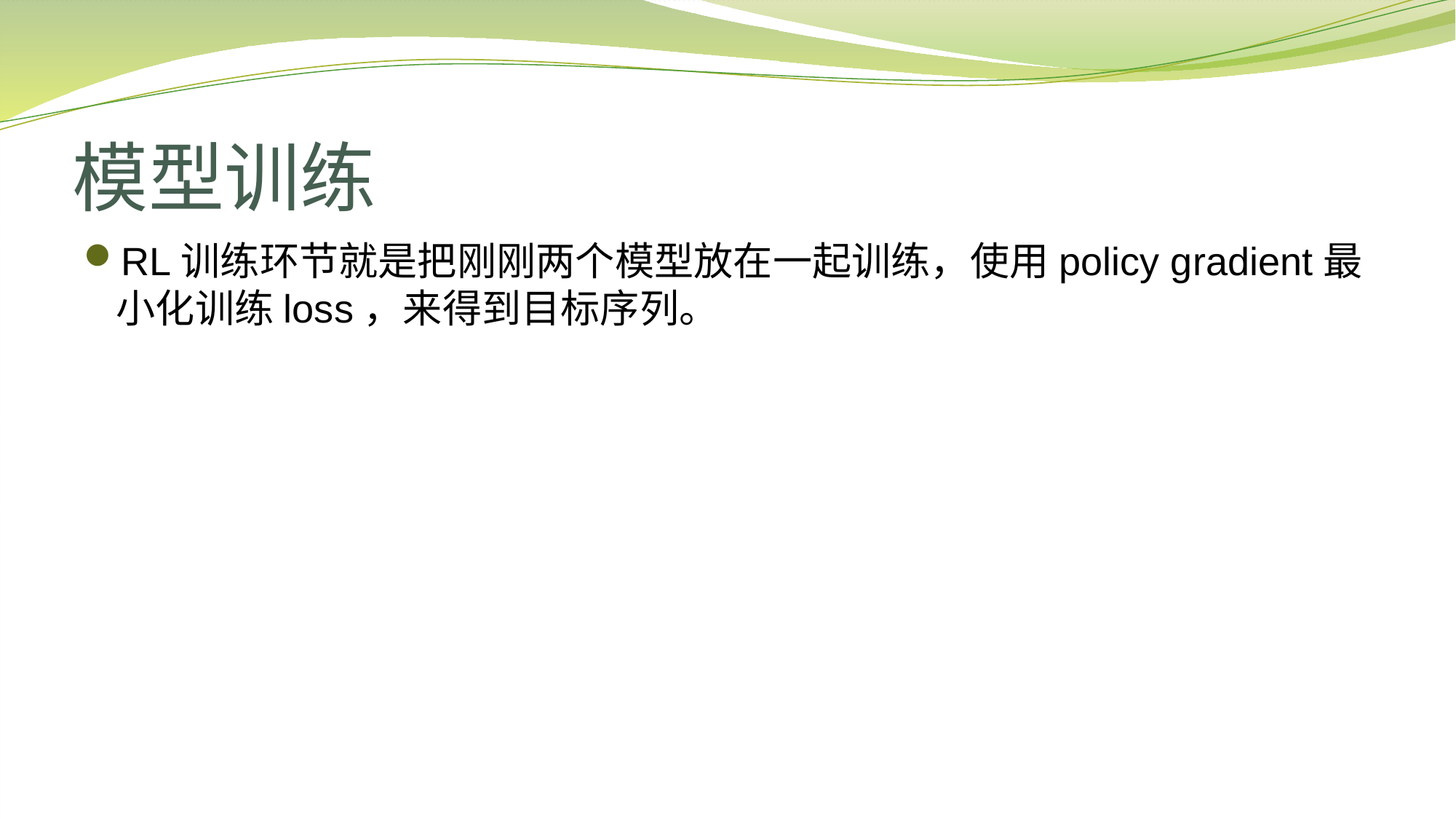

# 模型训练
RL训练环节就是把刚刚两个模型放在一起训练，使用policy gradient最小化训练loss，来得到目标序列。